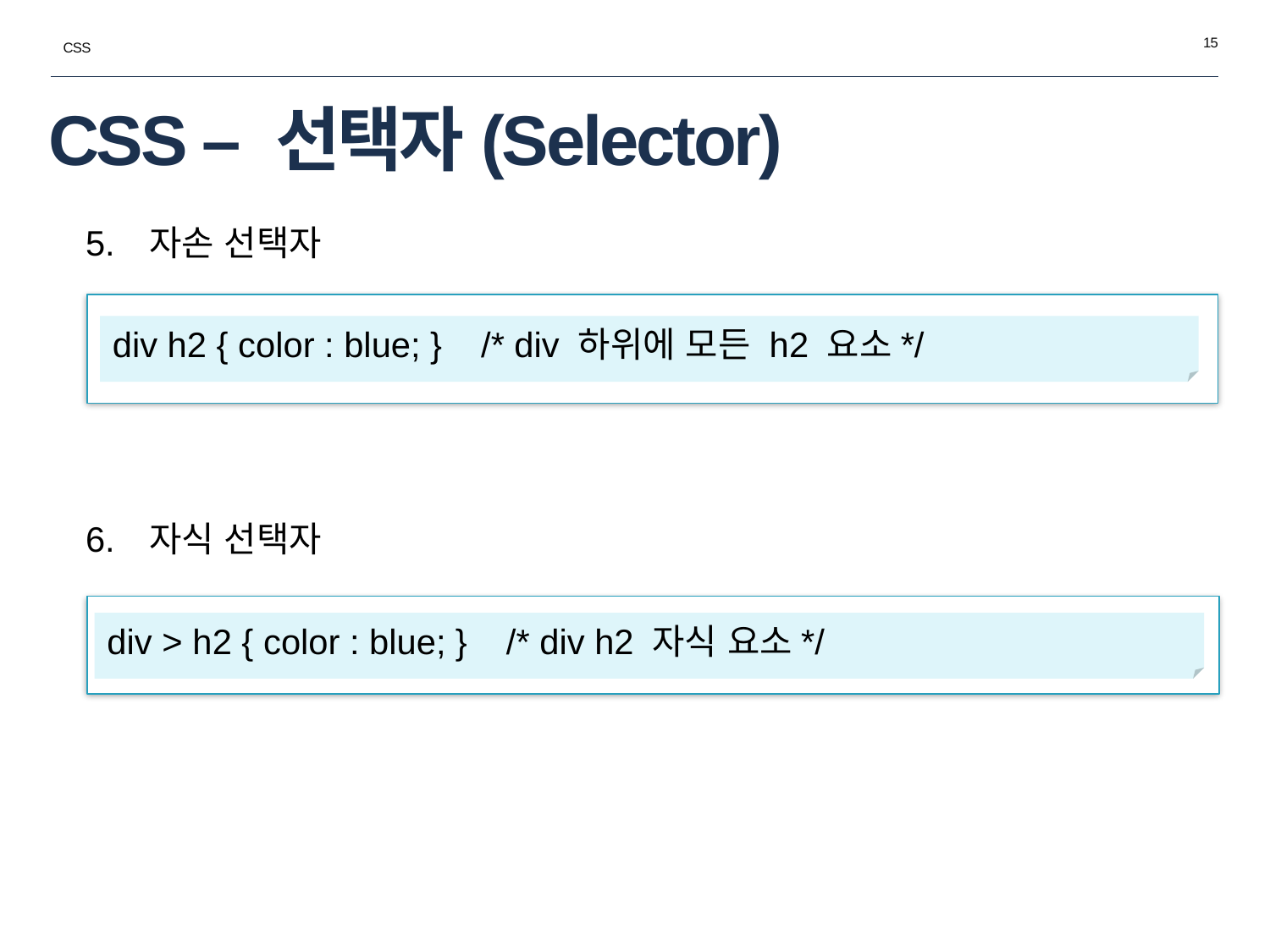

15
CSS
# CSS – 선택자(Selector)
자손 선택자

자식 선택자

div h2 { color : blue; }    /* div 하위에 모든 h2 요소*/

div > h2 { color : blue; }    /* div h2 자식 요소*/